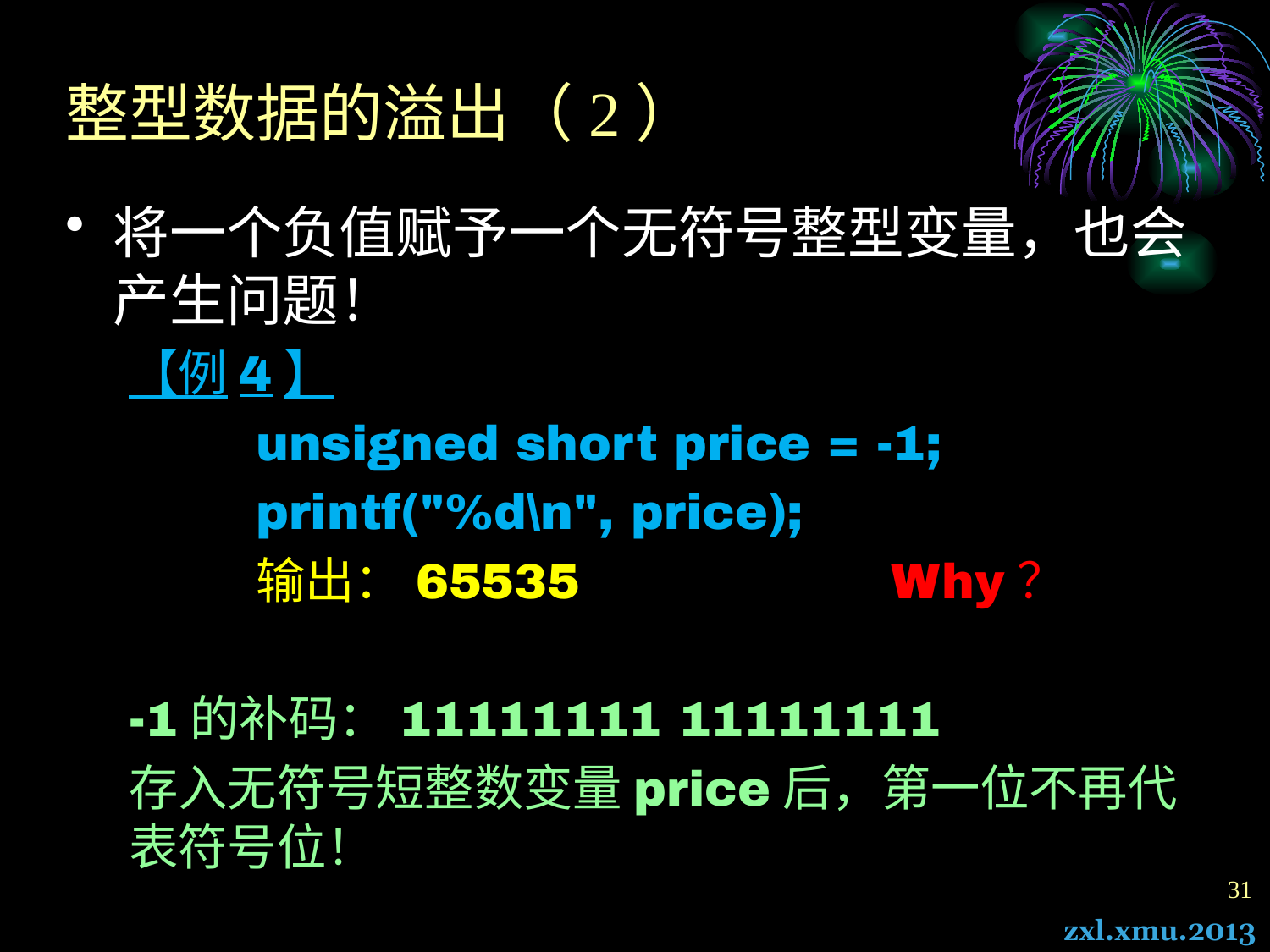

# 整型数据的溢出（2）
将一个负值赋予一个无符号整型变量，也会产生问题！
【例4】
	unsigned short price = -1;
	printf("%d\n", price);
	输出：65535			Why？

-1的补码：11111111 11111111
存入无符号短整数变量price后，第一位不再代表符号位！
31